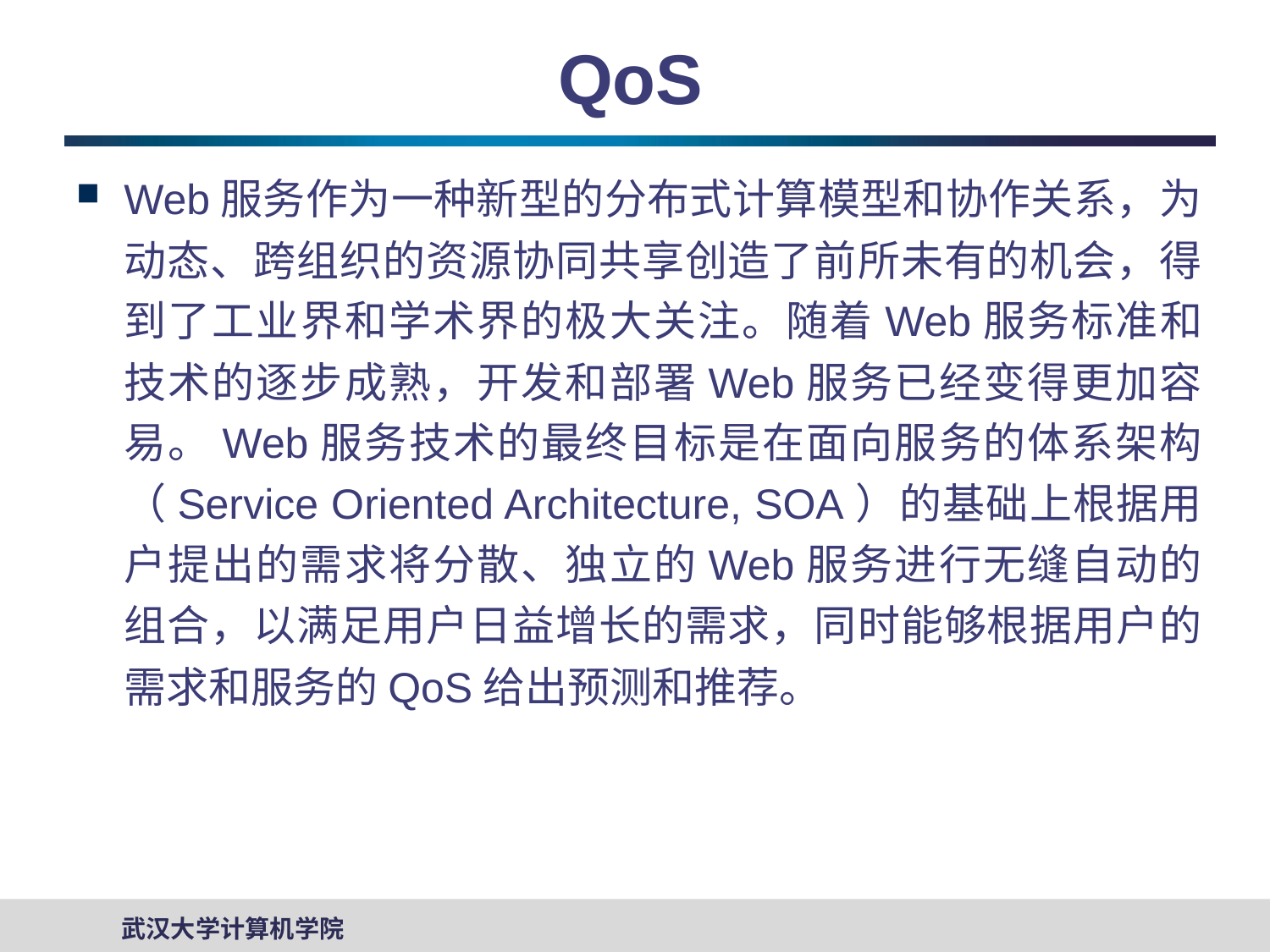

# QoS
Web服务作为一种新型的分布式计算模型和协作关系，为动态、跨组织的资源协同共享创造了前所未有的机会，得到了工业界和学术界的极大关注。随着Web服务标准和技术的逐步成熟，开发和部署Web服务已经变得更加容易。Web服务技术的最终目标是在面向服务的体系架构（Service Oriented Architecture, SOA）的基础上根据用户提出的需求将分散、独立的Web服务进行无缝自动的组合，以满足用户日益增长的需求，同时能够根据用户的需求和服务的QoS给出预测和推荐。